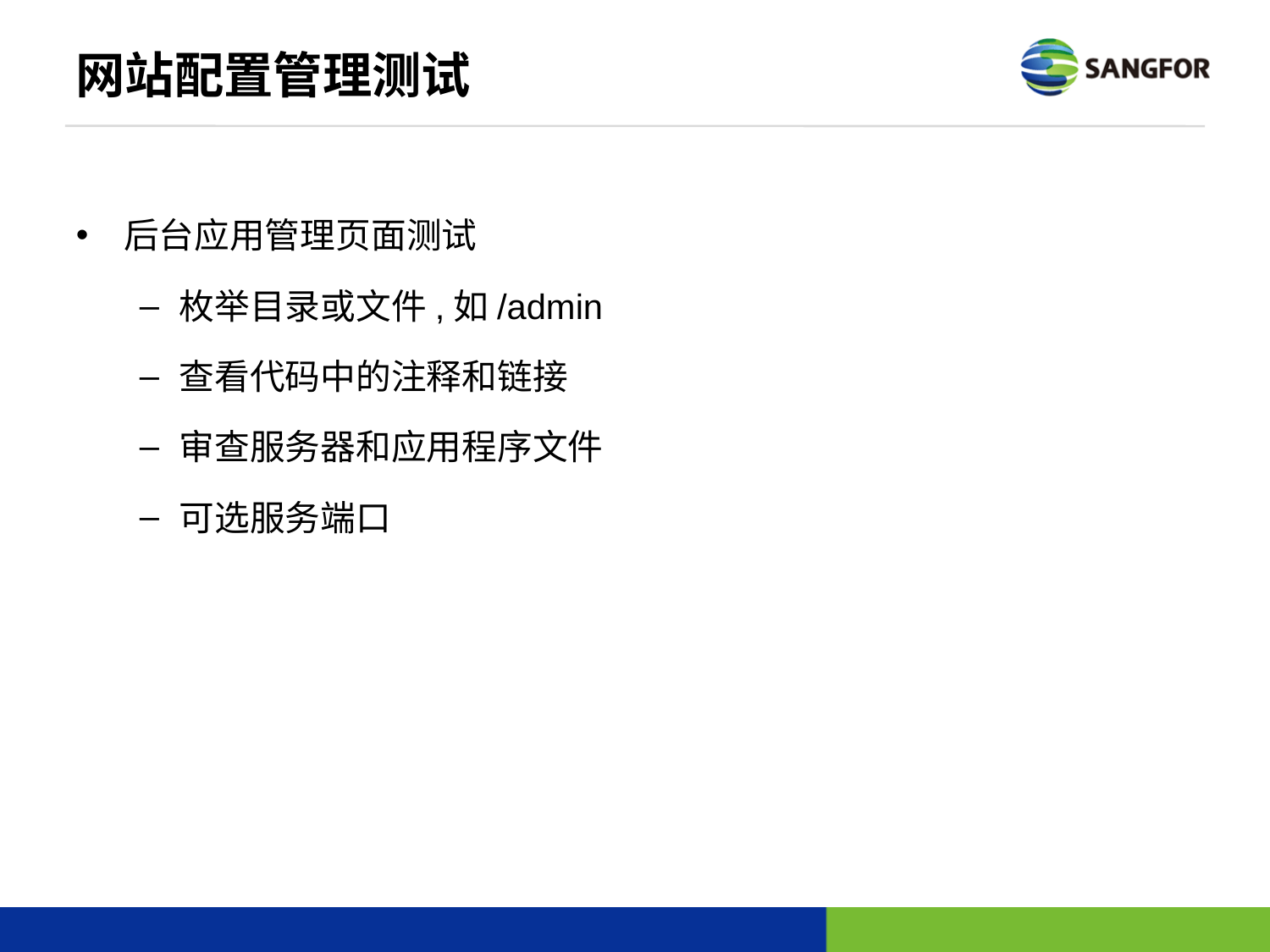

# 网站配置管理测试
后台应用管理页面测试
枚举目录或文件,如/admin
查看代码中的注释和链接
审查服务器和应用程序文件
可选服务端口